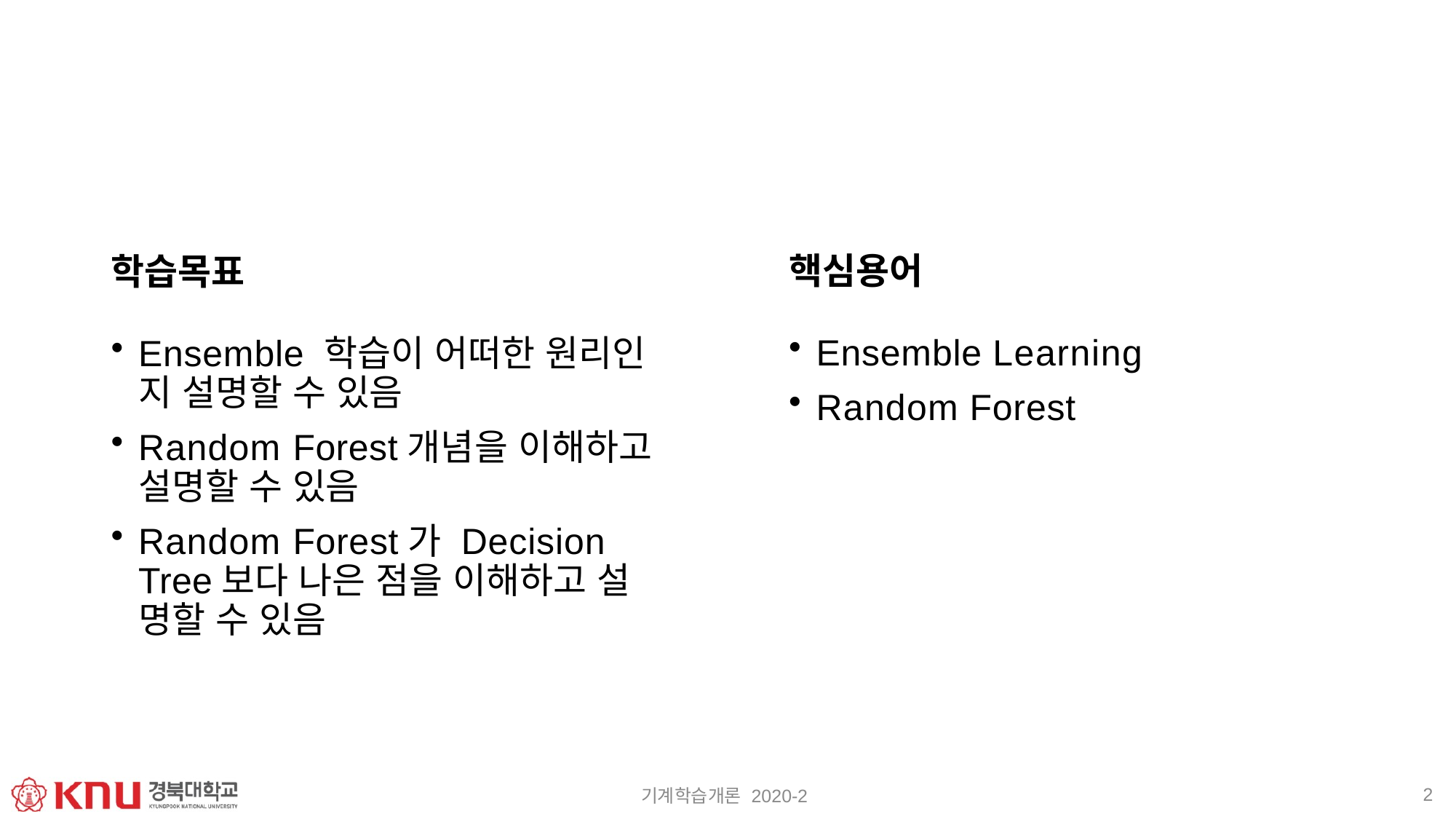

# 학습목표
핵심용어
Ensemble Learning
Random Forest
Ensemble 학습이 어떠한 원리인  지 설명할 수 있음
Random Forest개념을 이해하고  설명할 수 있음
Random Forest가 Decision  Tree보다 나은 점을 이해하고 설  명할 수 있음
2
기계학습개론 2020-2